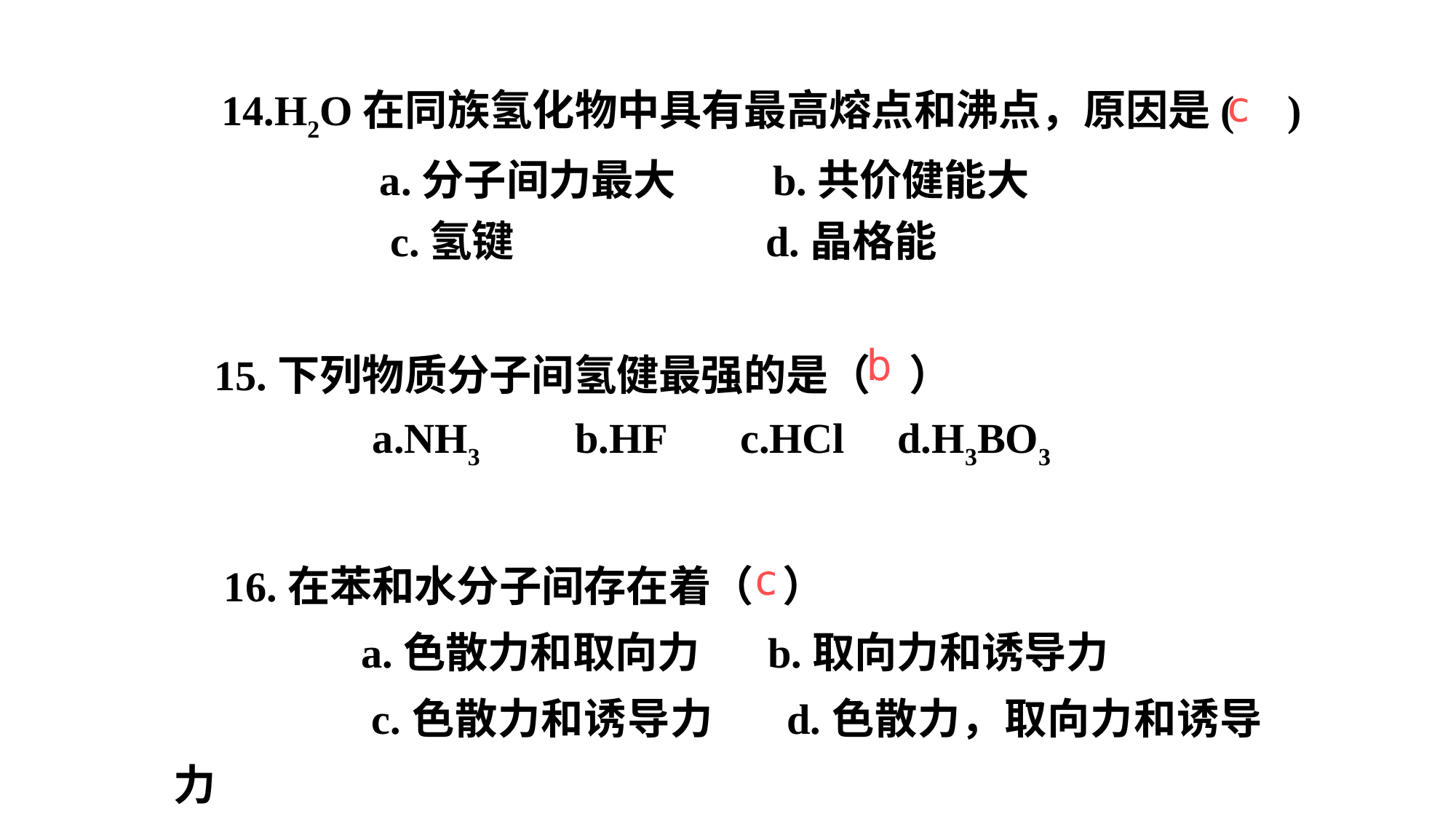

14.H2O在同族氢化物中具有最高熔点和沸点，原因是(     )
               a.分子间力最大         b.共价健能大
                c.氢键                         d.晶格能
c
15.下列物质分子间氢健最强的是（    ）
               a.NH3         b.HF       c.HCl     d.H3BO3
b
16.在苯和水分子间存在着（   ）
             a.色散力和取向力      b.取向力和诱导力
             c.色散力和诱导力      d.色散力，取向力和诱导力

c